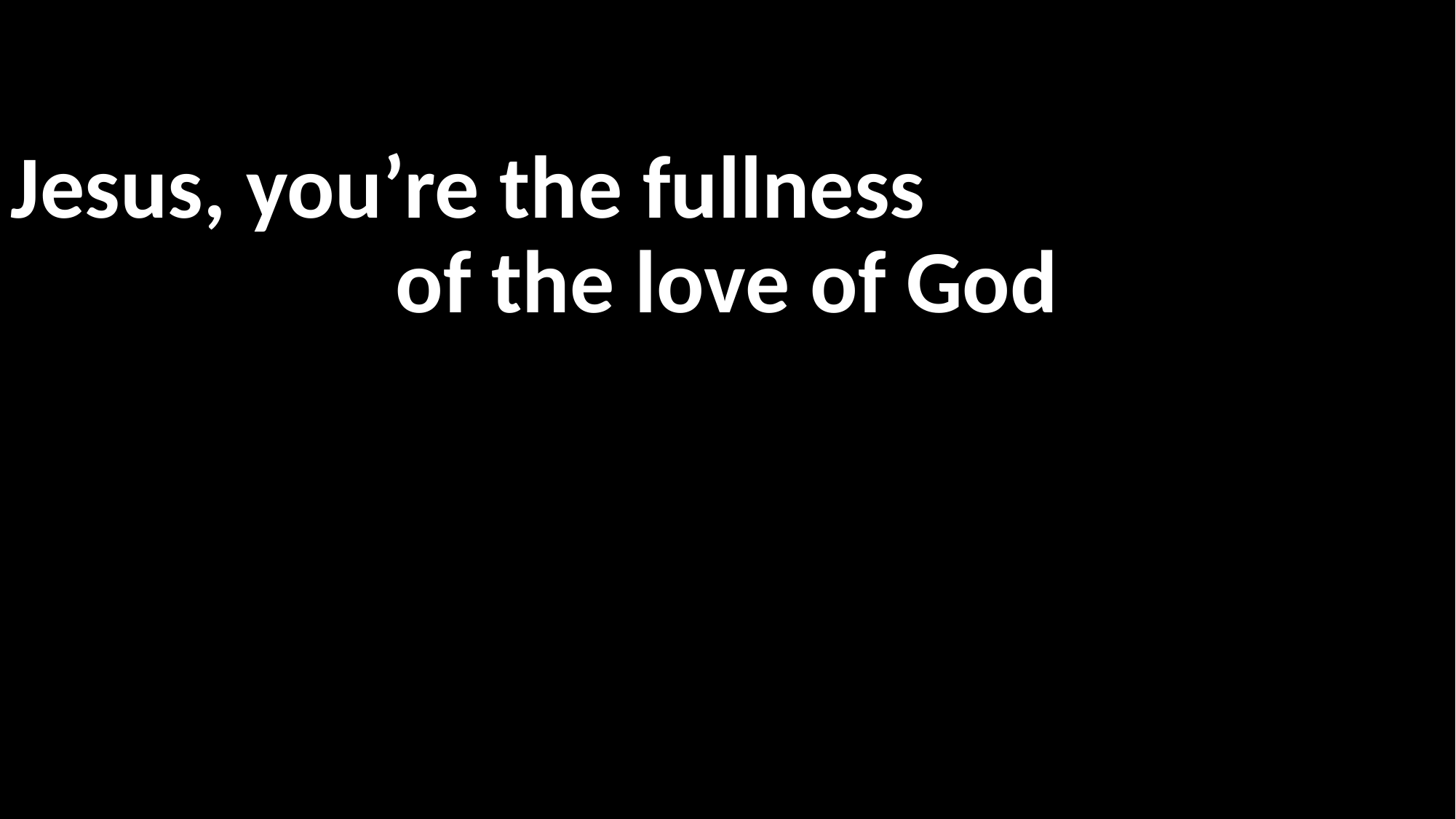

Jesus, you’re the fullness
of the love of God
예수 하나님의
완전한 사랑